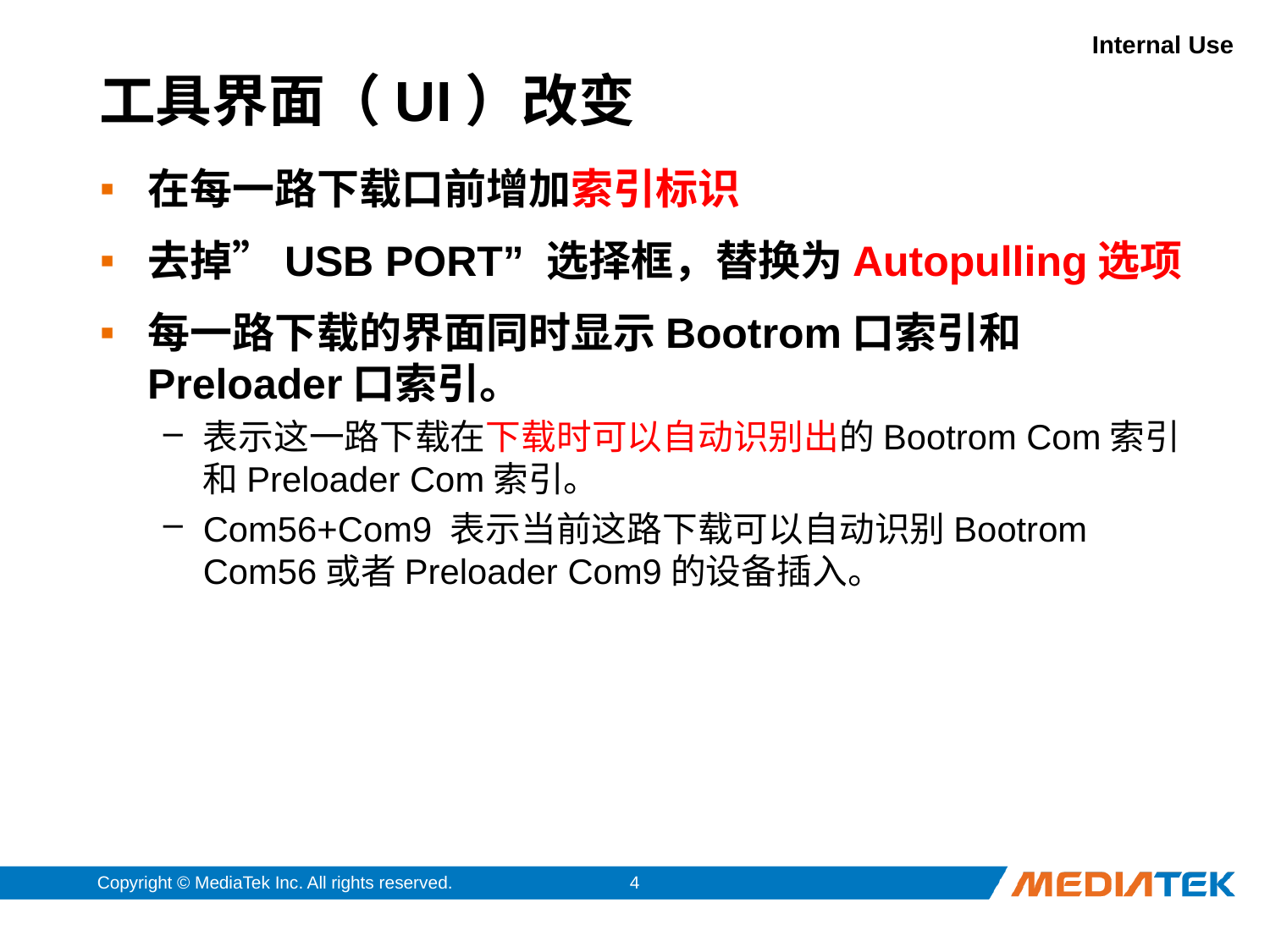

# 工具界面（UI）改变
在每一路下载口前增加索引标识
去掉”USB PORT” 选择框，替换为Autopulling选项
每一路下载的界面同时显示Bootrom口索引和Preloader口索引。
表示这一路下载在下载时可以自动识别出的Bootrom Com索引和Preloader Com索引。
Com56+Com9 表示当前这路下载可以自动识别Bootrom Com56或者Preloader Com9的设备插入。

Copyright © MediaTek Inc. All rights reserved.
4